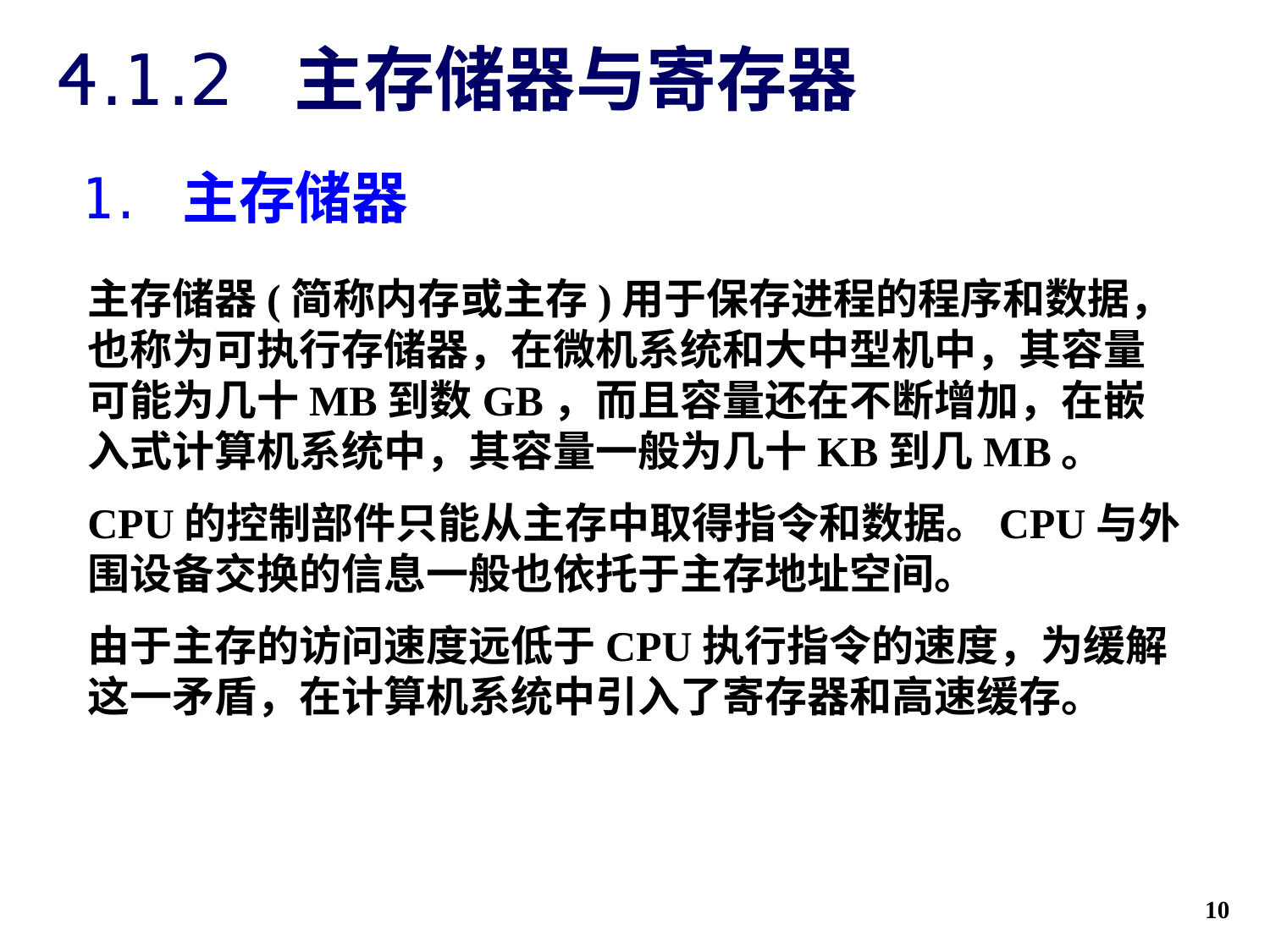

# 4.1.2  主存储器与寄存器
1.  主存储器
主存储器(简称内存或主存)用于保存进程的程序和数据，也称为可执行存储器，在微机系统和大中型机中，其容量可能为几十MB到数GB，而且容量还在不断增加，在嵌入式计算机系统中，其容量一般为几十KB到几MB。
CPU的控制部件只能从主存中取得指令和数据。CPU与外围设备交换的信息一般也依托于主存地址空间。
由于主存的访问速度远低于CPU执行指令的速度，为缓解这一矛盾，在计算机系统中引入了寄存器和高速缓存。
10